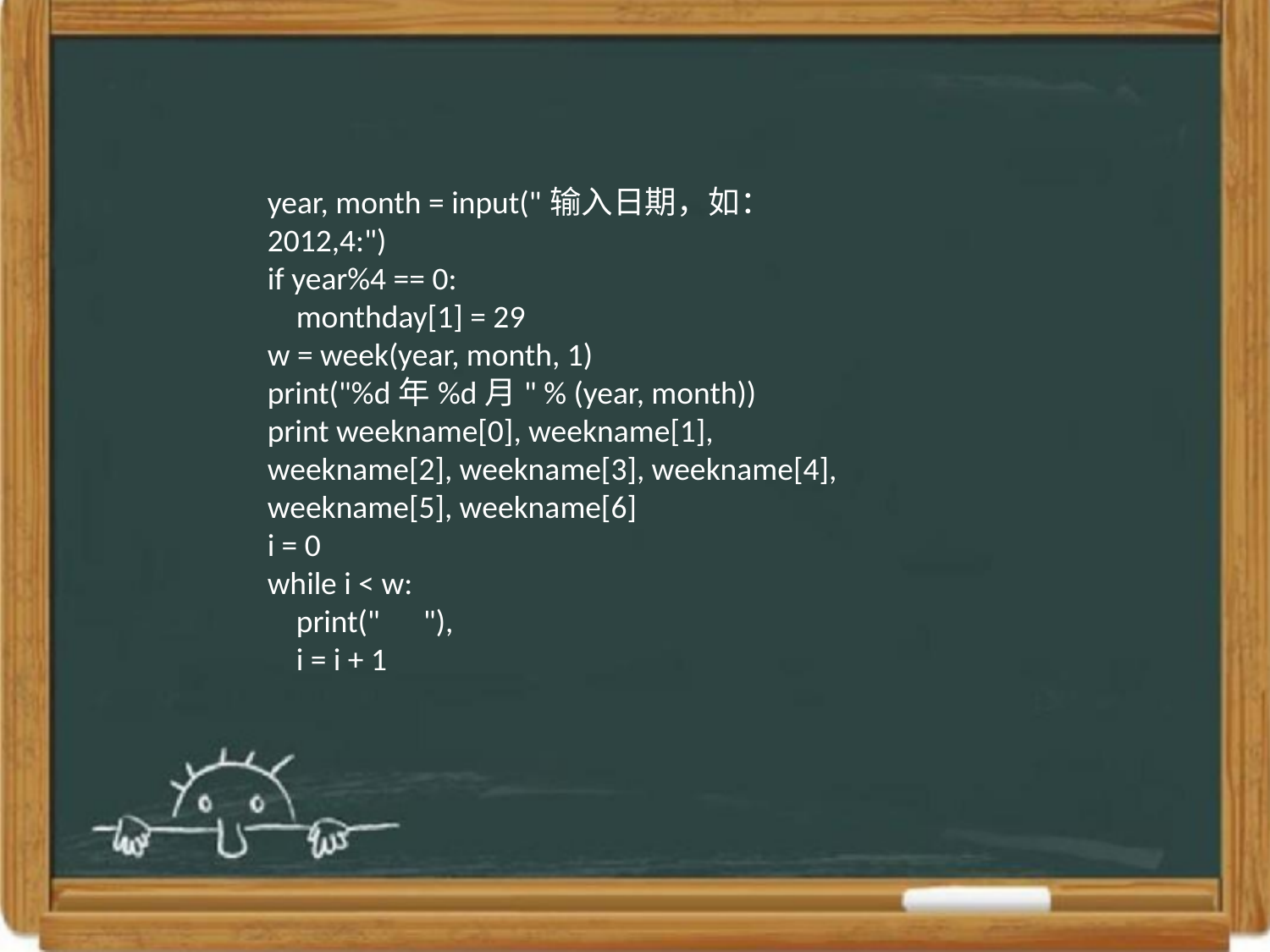

year, month = input("输入日期，如：2012,4:")
if year%4 == 0:
    monthday[1] = 29
w = week(year, month, 1)
print("%d年%d月" % (year, month))
print weekname[0], weekname[1], weekname[2], weekname[3], weekname[4], weekname[5], weekname[6]
i = 0
while i < w:
    print("      "),
    i = i + 1